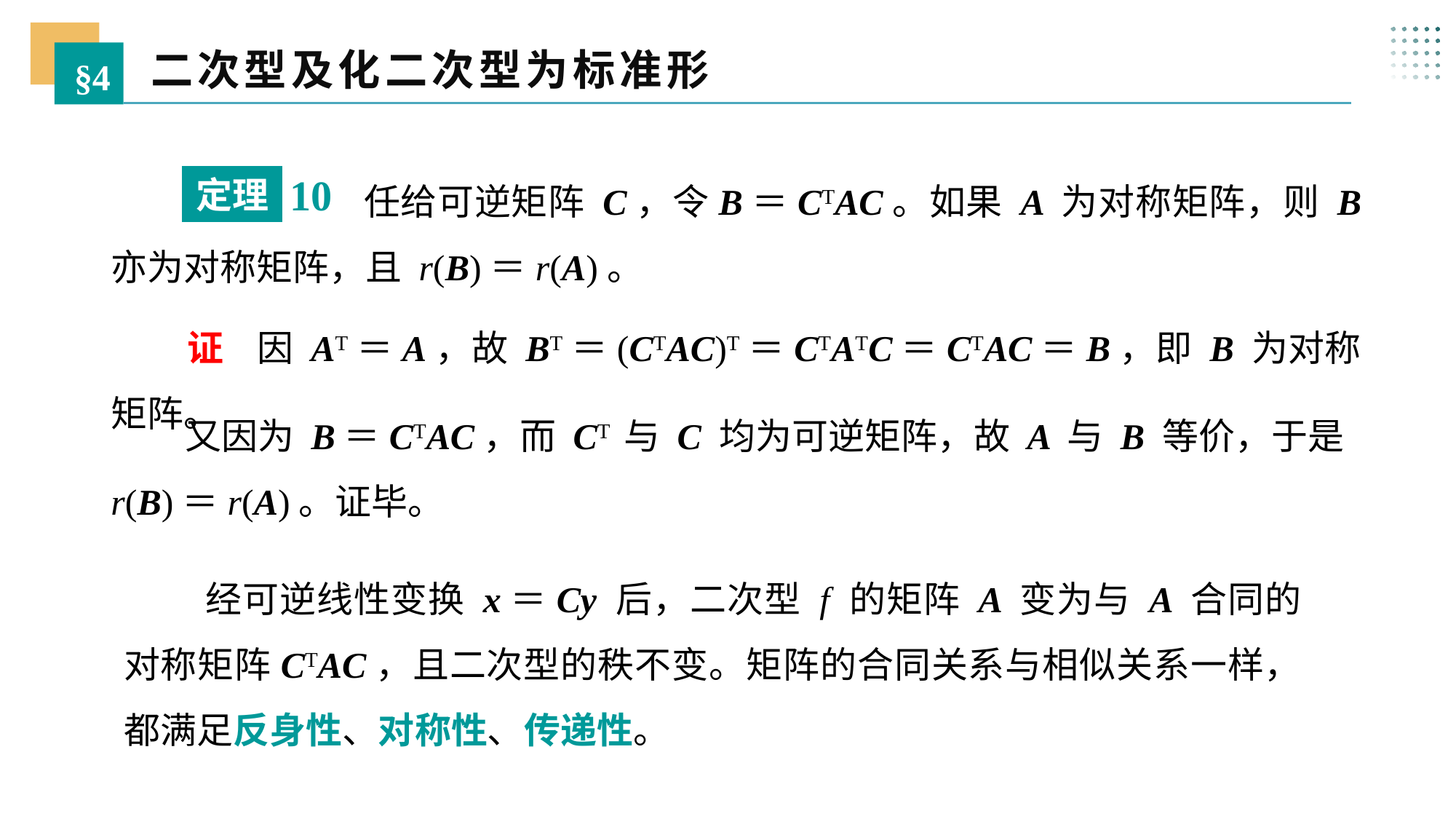

二次型及化二次型为标准形
§4
                            任给可逆矩阵 C，令B＝CTAC。如果 A 为对称矩阵，则 B 亦为对称矩阵，且 r(B)＝r(A)。
10

定理
        证    因 AT＝A，故 BT＝(CTAC)T＝CTATC＝CTAC＝B，即 B 为对称矩阵。
        又因为 B＝CTAC，而 CT 与 C 均为可逆矩阵，故 A 与 B 等价，于是
r(B)＝r(A)。证毕。
        经可逆线性变换 x＝Cy 后，二次型 f 的矩阵 A 变为与 A 合同的对称矩阵CTAC，且二次型的秩不变。矩阵的合同关系与相似关系一样，都满足反身性、对称性、传递性。